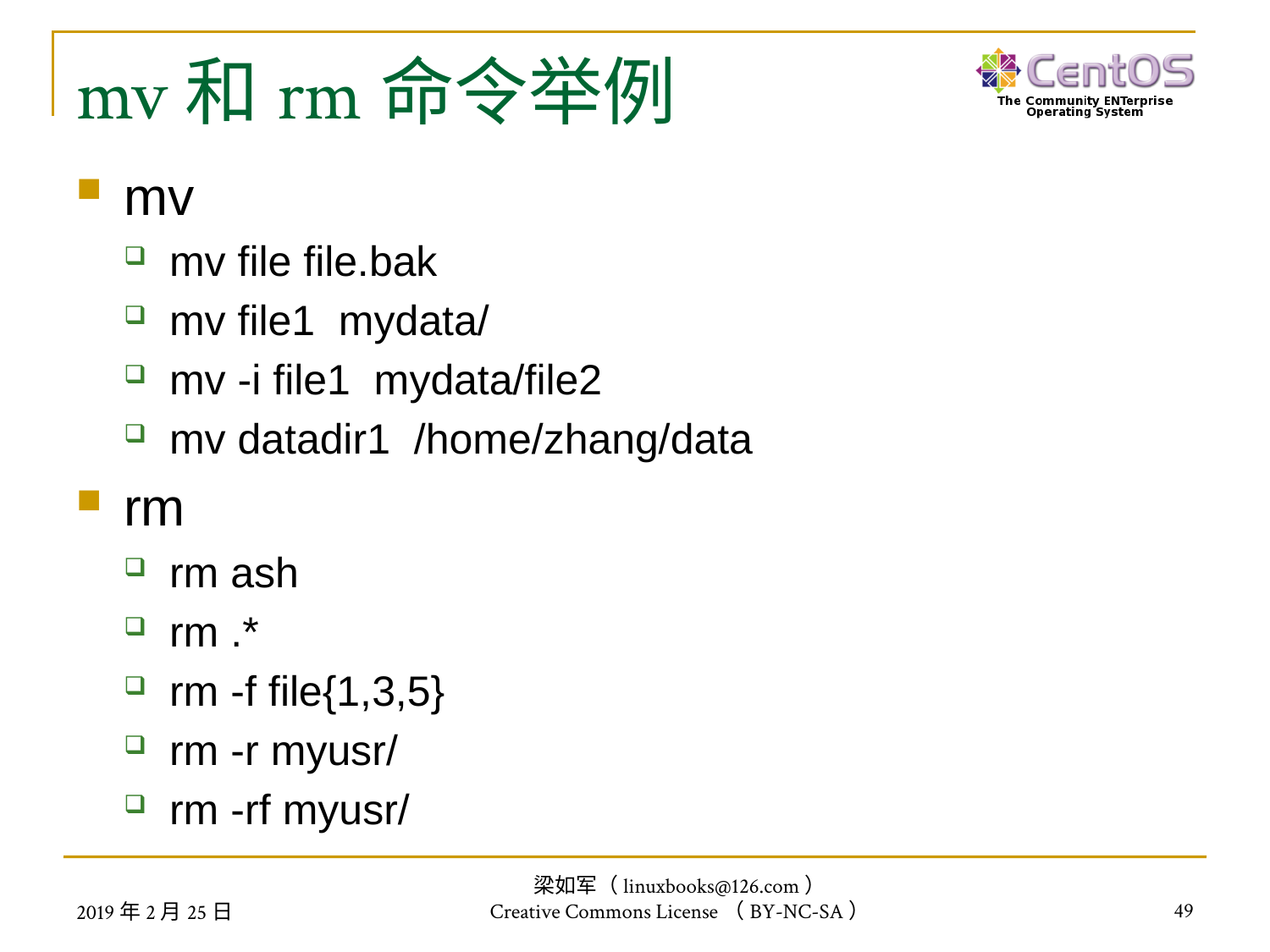

# mv和rm命令举例
mv
mv file file.bak
mv file1  mydata/
mv -i file1  mydata/file2
mv datadir1  /home/zhang/data
rm
rm ash
rm .*
rm -f file{1,3,5}
rm -r myusr/
rm -rf myusr/
梁如军（linuxbooks@126.com）
Creative Commons License（BY-NC-SA）
2019年2月25日
49